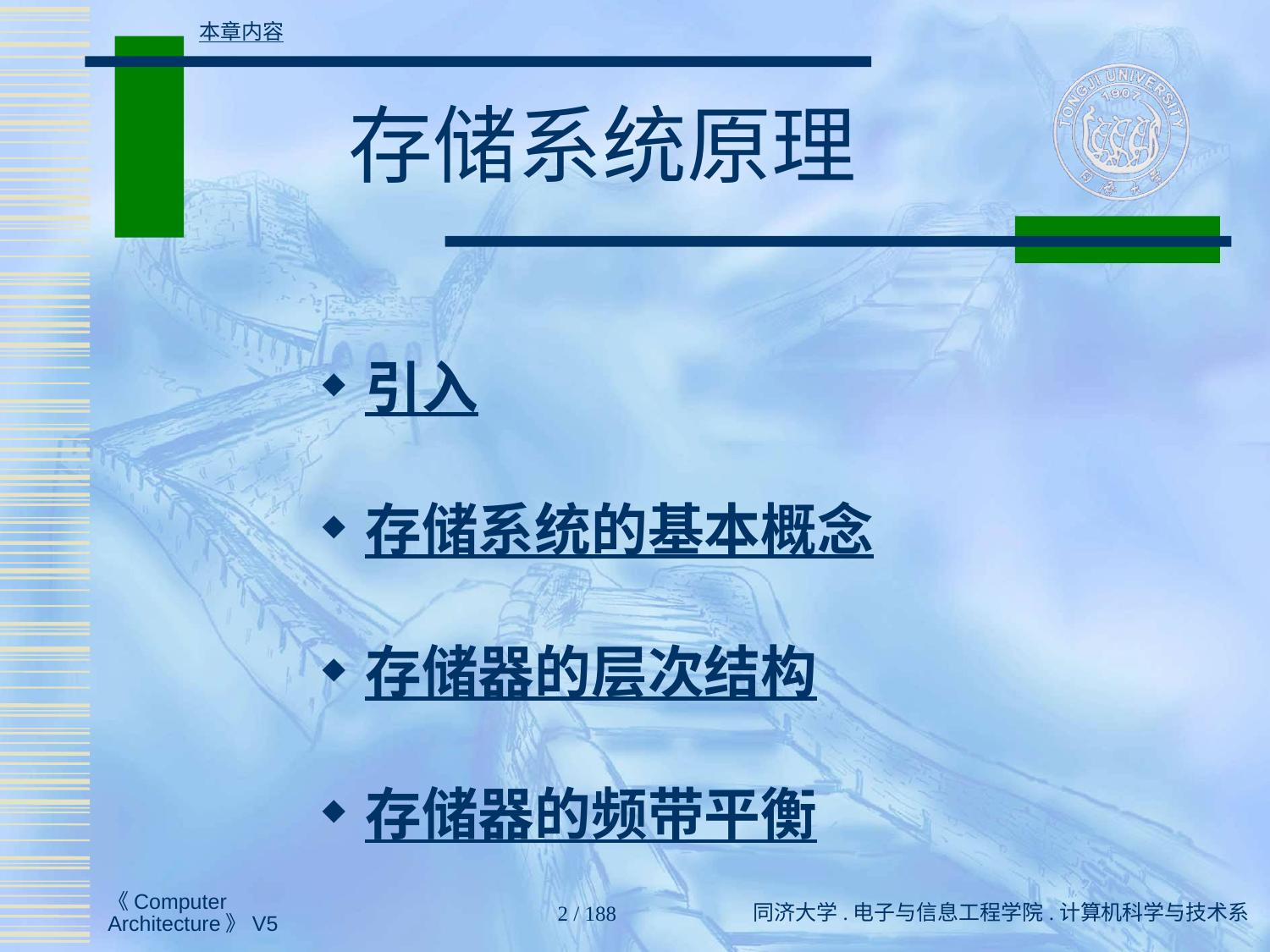

本章内容
# 存储系统原理
引入
存储系统的基本概念
存储器的层次结构
存储器的频带平衡